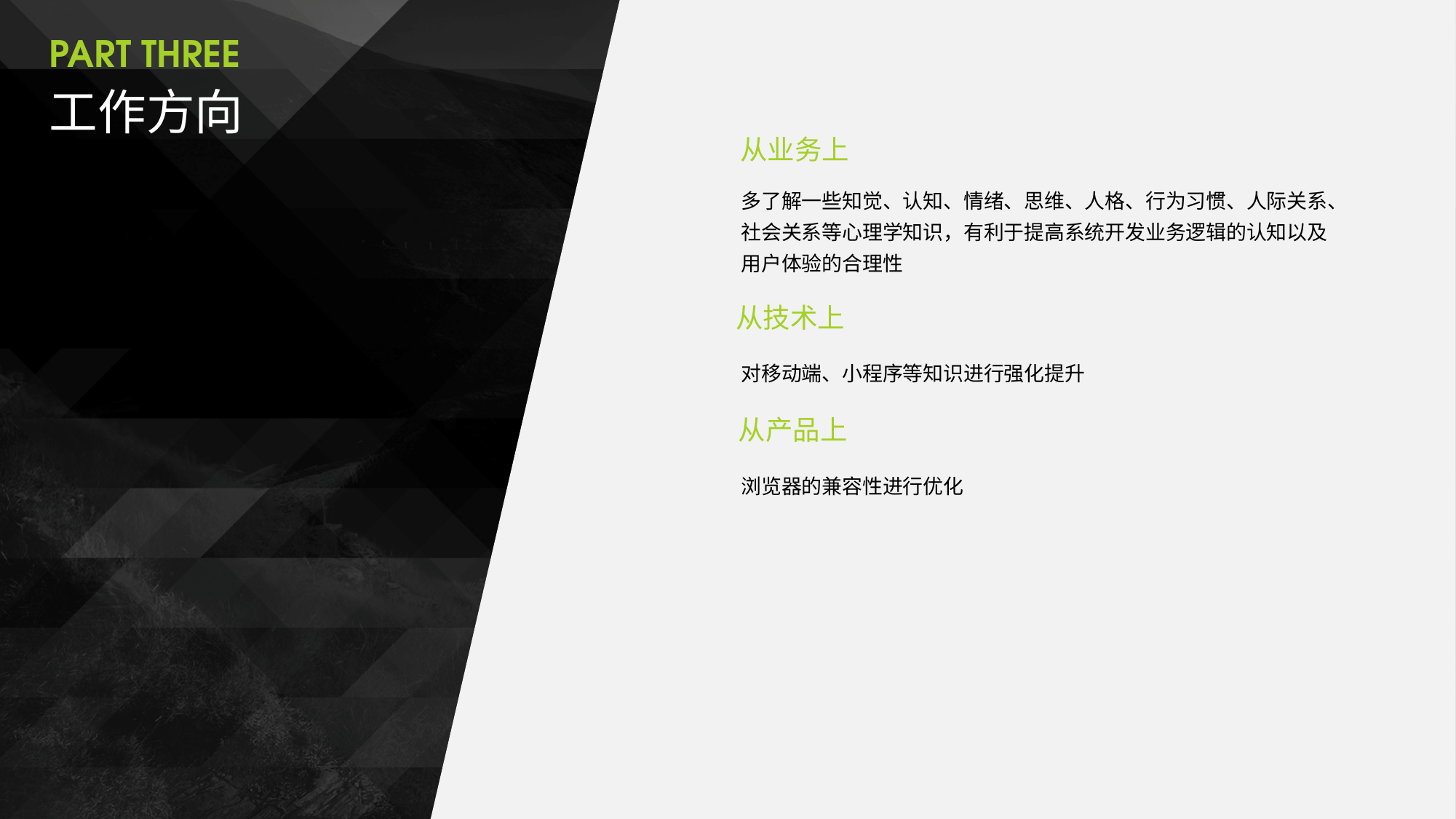

PART THREE
工作方向
 从业务上
多了解一些知觉、认知、情绪、思维、人格、行为习惯、人际关系、社会关系等心理学知识，有利于提高系统开发业务逻辑的认知以及用户体验的合理性
从技术上
对移动端、小程序等知识进行强化提升
从产品上
浏览器的兼容性进行优化